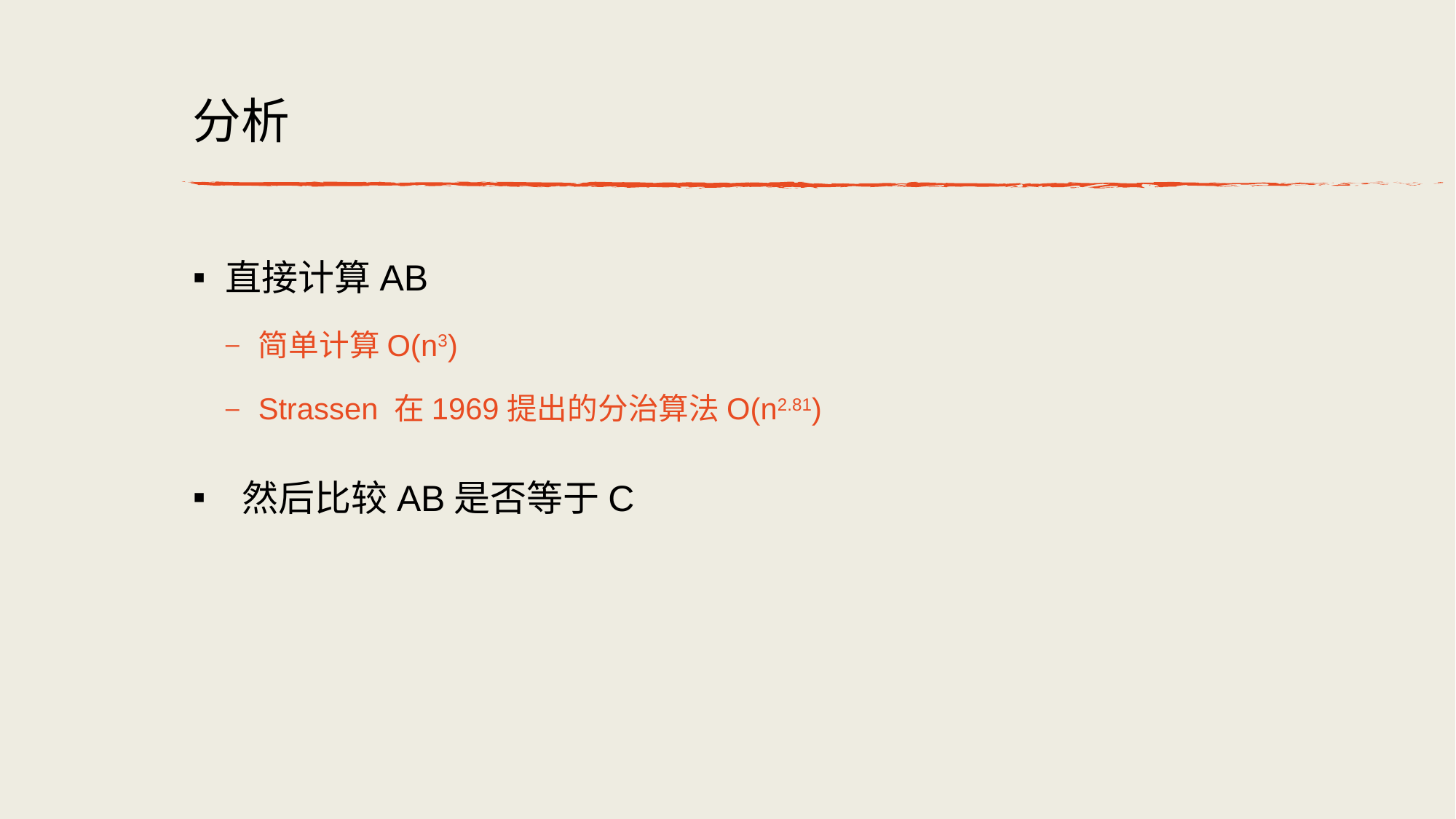

# 分析
直接计算AB
简单计算O(n3)
Strassen 在1969提出的分治算法O(n2.81)
 然后比较AB是否等于C